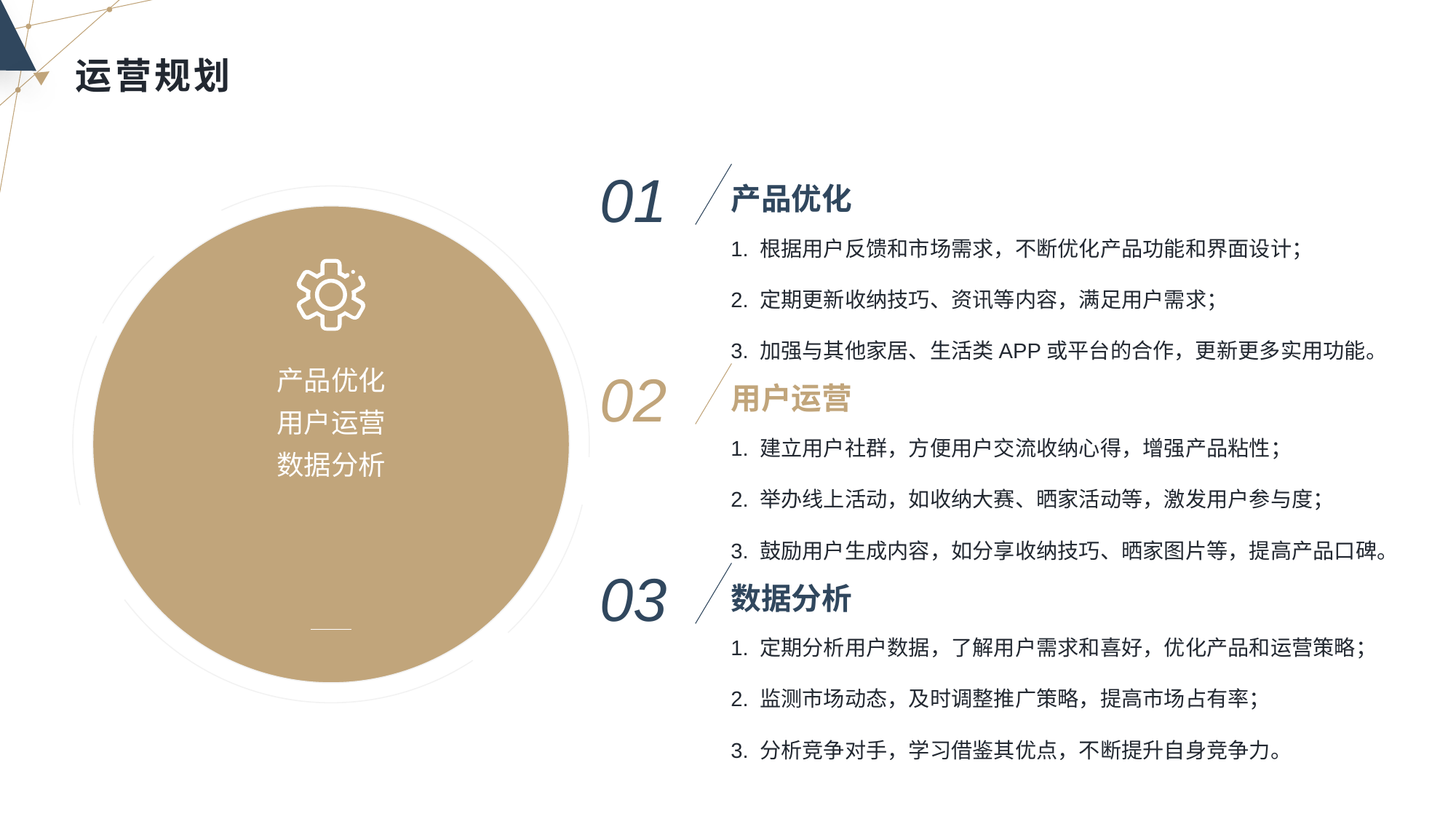

# 运营规划
01
产品优化
1. 根据用户反馈和市场需求，不断优化产品功能和界面设计；
2. 定期更新收纳技巧、资讯等内容，满足用户需求；
3. 加强与其他家居、生活类APP或平台的合作，更新更多实用功能。
02
用户运营
1. 建立用户社群，方便用户交流收纳心得，增强产品粘性；
2. 举办线上活动，如收纳大赛、晒家活动等，激发用户参与度；
3. 鼓励用户生成内容，如分享收纳技巧、晒家图片等，提高产品口碑。
03
数据分析
1. 定期分析用户数据，了解用户需求和喜好，优化产品和运营策略；
2. 监测市场动态，及时调整推广策略，提高市场占有率；
3. 分析竞争对手，学习借鉴其优点，不断提升自身竞争力。

产品优化
用户运营
数据分析